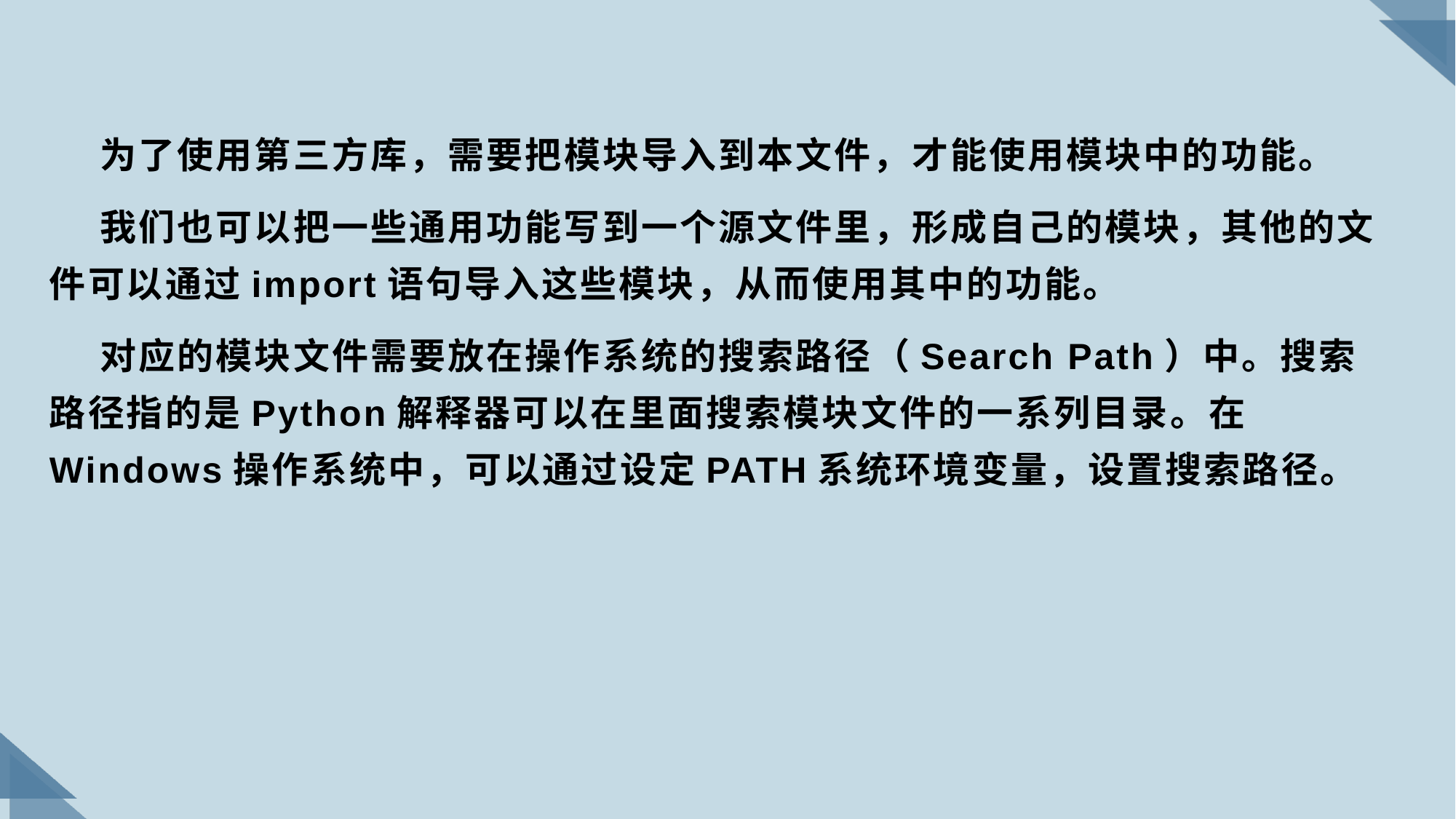

为了使用第三方库，需要把模块导入到本文件，才能使用模块中的功能。
    我们也可以把一些通用功能写到一个源文件里，形成自己的模块，其他的文件可以通过import语句导入这些模块，从而使用其中的功能。
    对应的模块文件需要放在操作系统的搜索路径（Search Path）中。搜索路径指的是Python解释器可以在里面搜索模块文件的一系列目录。在Windows操作系统中，可以通过设定PATH系统环境变量，设置搜索路径。